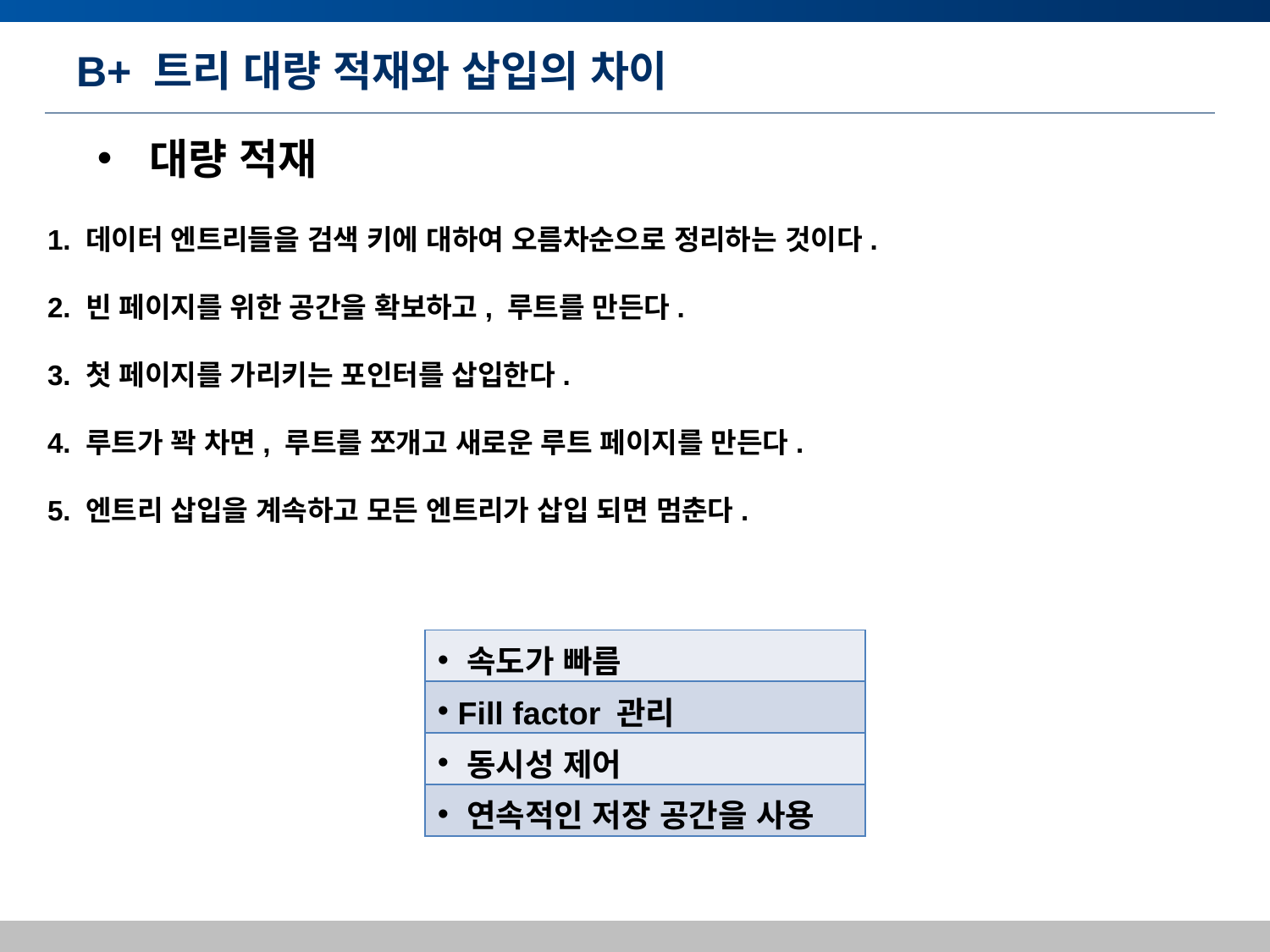

# B+ 트리 대량 적재와 삽입의 차이
 대량 적재
1. 데이터 엔트리들을 검색 키에 대하여 오름차순으로 정리하는 것이다.
2. 빈 페이지를 위한 공간을 확보하고, 루트를 만든다.
3. 첫 페이지를 가리키는 포인터를 삽입한다.
4. 루트가 꽉 차면, 루트를 쪼개고 새로운 루트 페이지를 만든다.
5. 엔트리 삽입을 계속하고 모든 엔트리가 삽입 되면 멈춘다.
| 속도가 빠름 |
| --- |
| Fill factor 관리 |
| 동시성 제어 |
| 연속적인 저장 공간을 사용 |